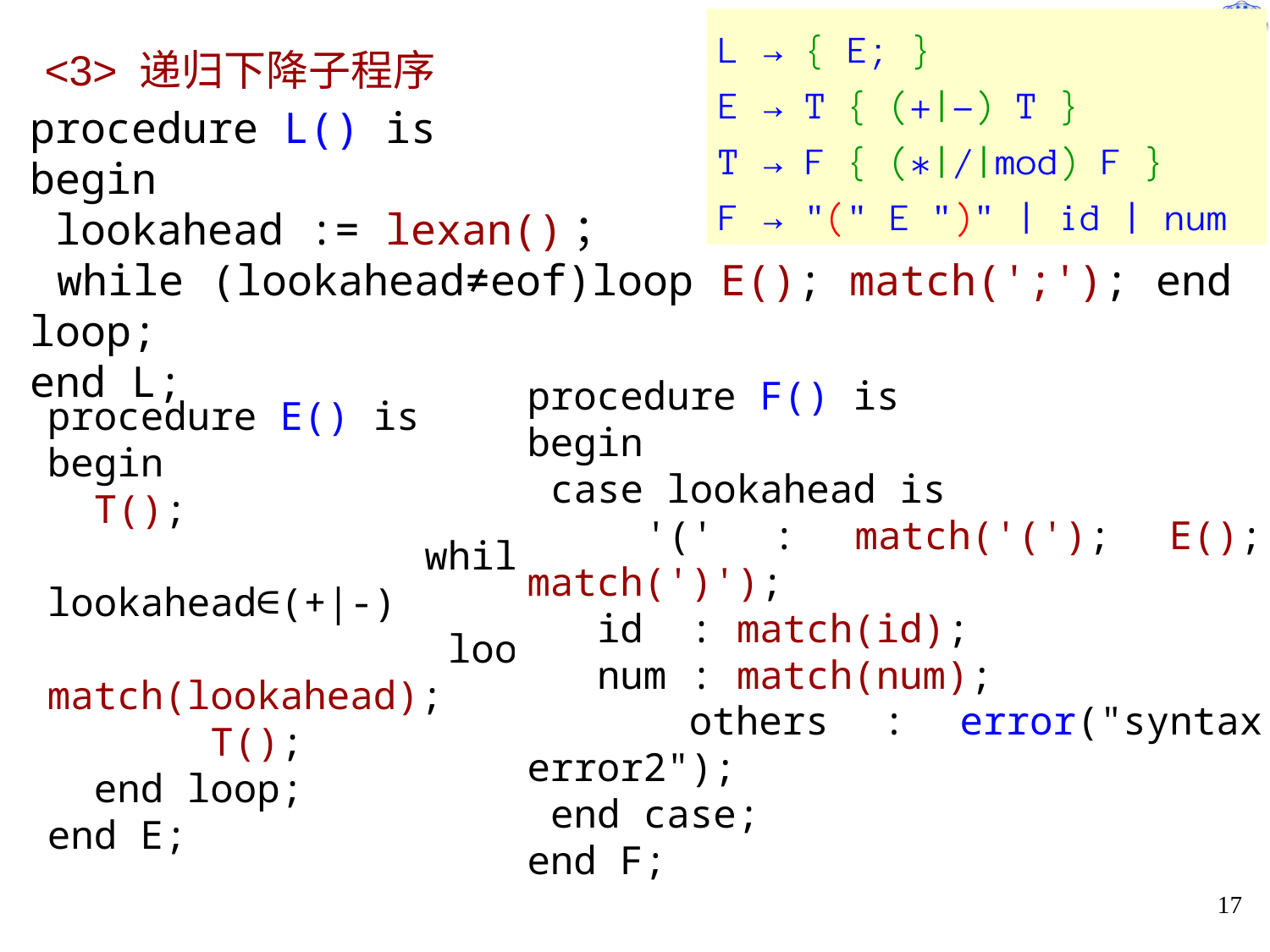

L → { E; }
E → T { (+|-) T }
T → F { (*|/|mod) F }
F → "(" E ")" | id | num
# <3> 递归下降子程序
procedure L() is
begin
 lookahead := lexan()；
 while (lookahead≠eof)loop E(); match(';'); end loop;
end L;
procedure F() is
begin
 case lookahead is
  '(' : match('('); E(); match(')');
   id  : match(id);
   num : match(num);
   others : error("syntax error2");
 end case;
end F;
procedure E() is
begin
  T();
  while lookahead∈(+|-)
  loop match(lookahead);
       T();
  end loop;
end E;
procedure match(tKind) is
begin
 if tKind=lookahead
 then lookahead=lexan();
 else error("syntax error 1");
 end if;
end math;
17